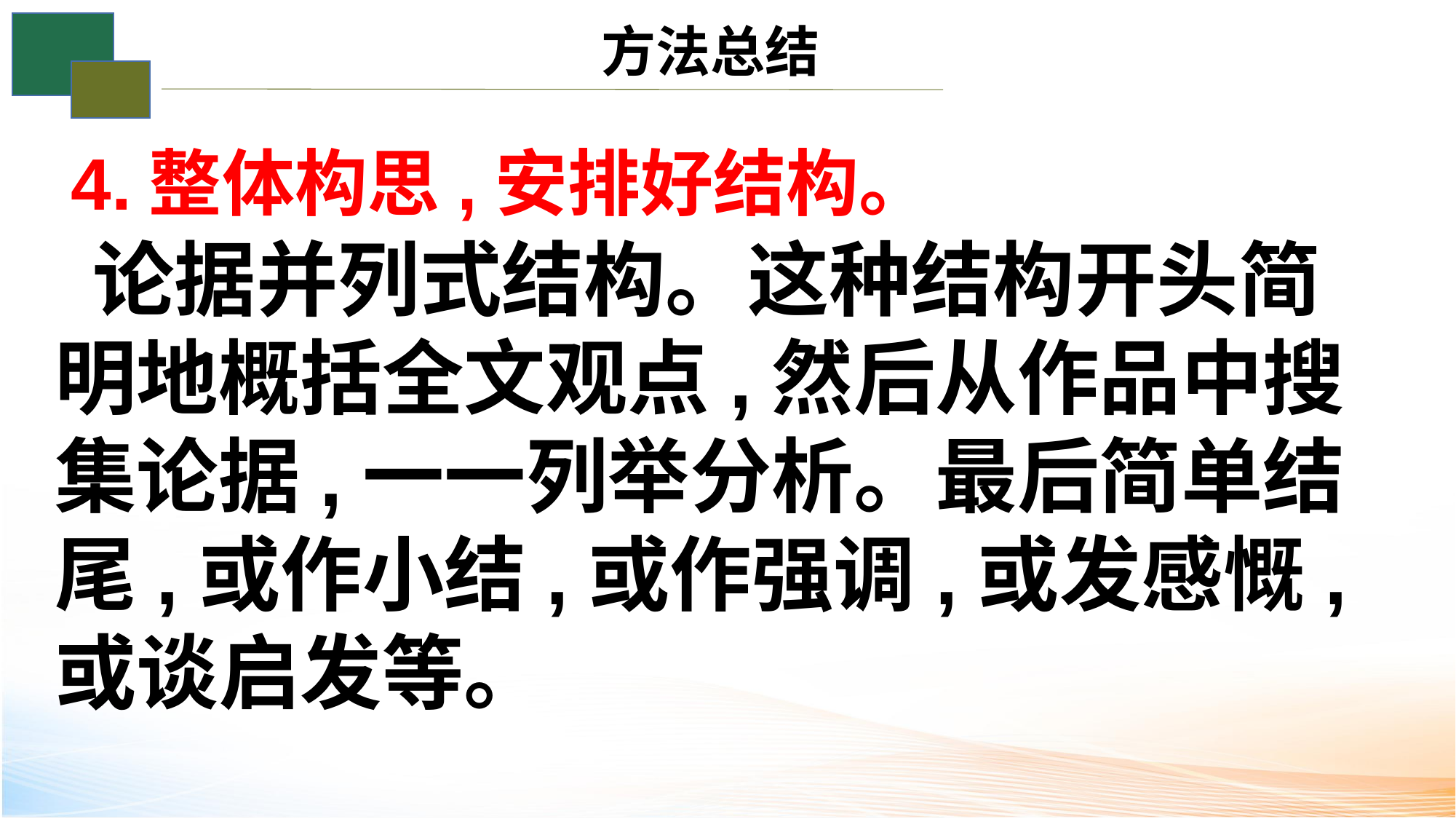

方法总结

4.整体构思,安排好结构。
  论据并列式结构。这种结构开头简明地概括全文观点,然后从作品中搜集论据,一一列举分析。最后简单结尾,或作小结,或作强调,或发感慨,或谈启发等。